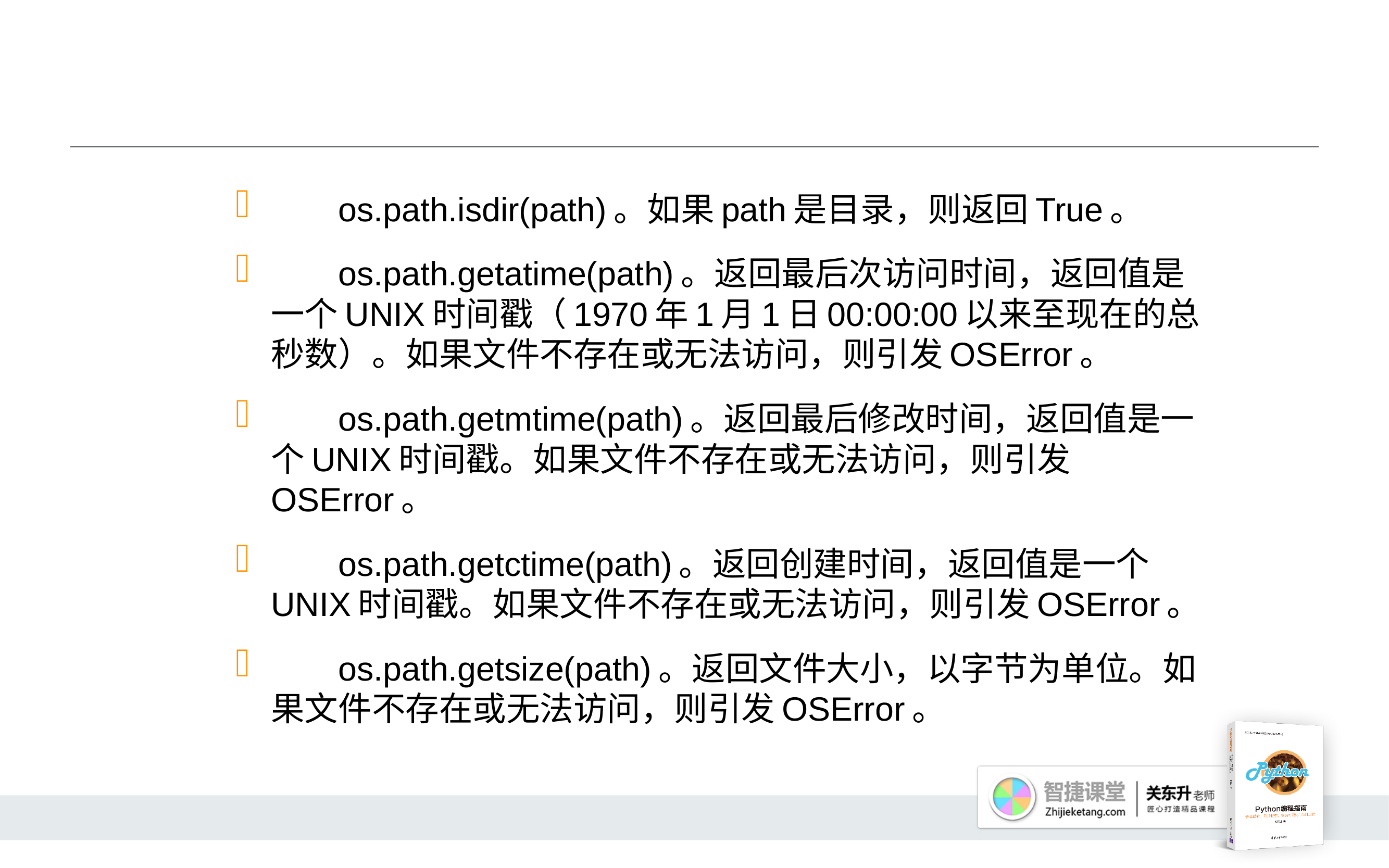

#
	os.path.isdir(path)。如果path是目录，则返回True。
	os.path.getatime(path)。返回最后次访问时间，返回值是一个UNIX时间戳（1970年1月1日00:00:00以来至现在的总秒数）。如果文件不存在或无法访问，则引发OSError。
	os.path.getmtime(path)。返回最后修改时间，返回值是一个UNIX时间戳。如果文件不存在或无法访问，则引发OSError。
	os.path.getctime(path)。返回创建时间，返回值是一个UNIX时间戳。如果文件不存在或无法访问，则引发OSError。
	os.path.getsize(path)。返回文件大小，以字节为单位。如果文件不存在或无法访问，则引发OSError。